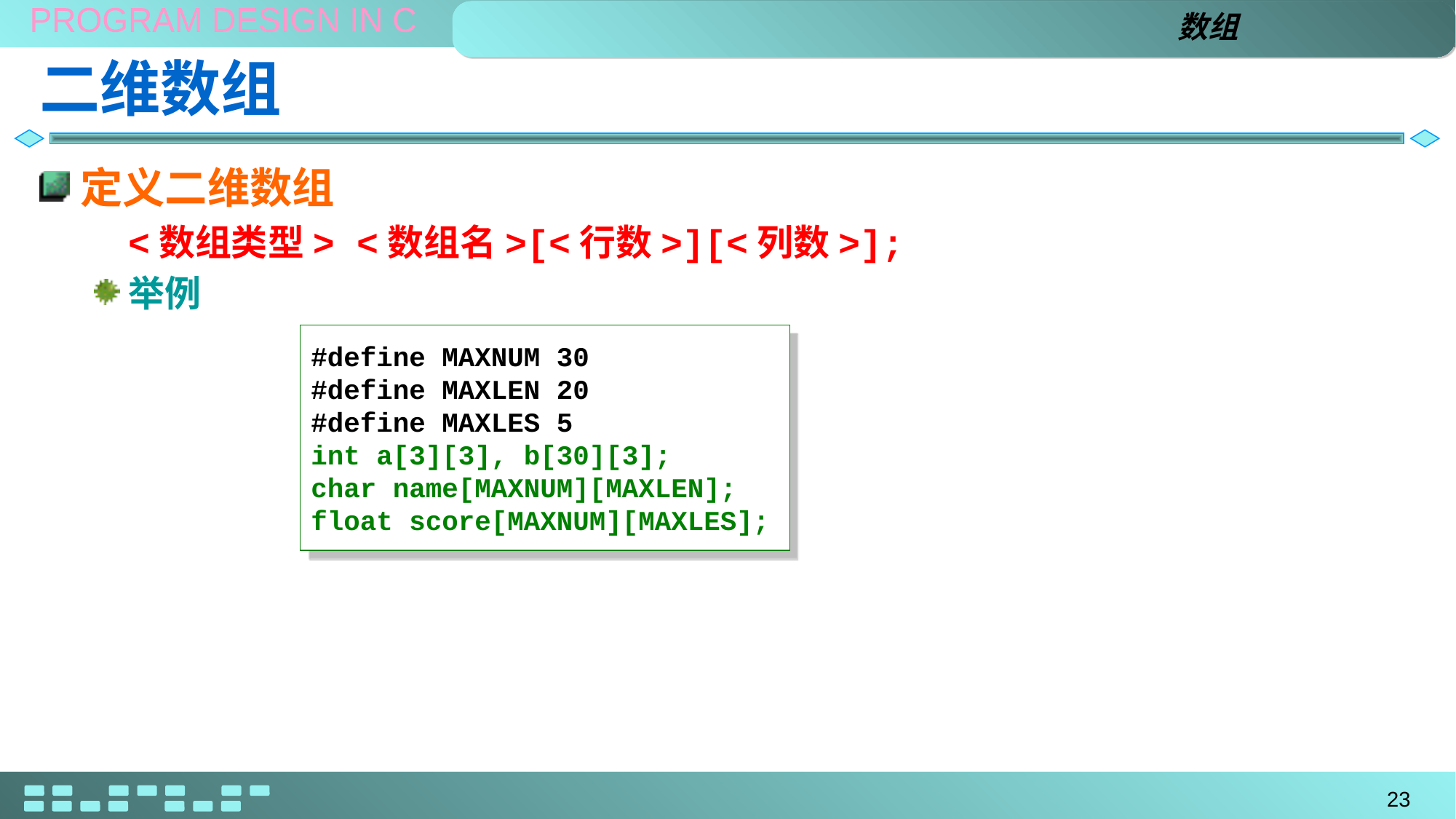

数组
# 二维数组
定义二维数组
	<数组类型> <数组名>[<行数>][<列数>];
举例
#define MAXNUM 30
#define MAXLEN 20
#define MAXLES 5
int a[3][3], b[30][3];
char name[MAXNUM][MAXLEN];
float score[MAXNUM][MAXLES];
23